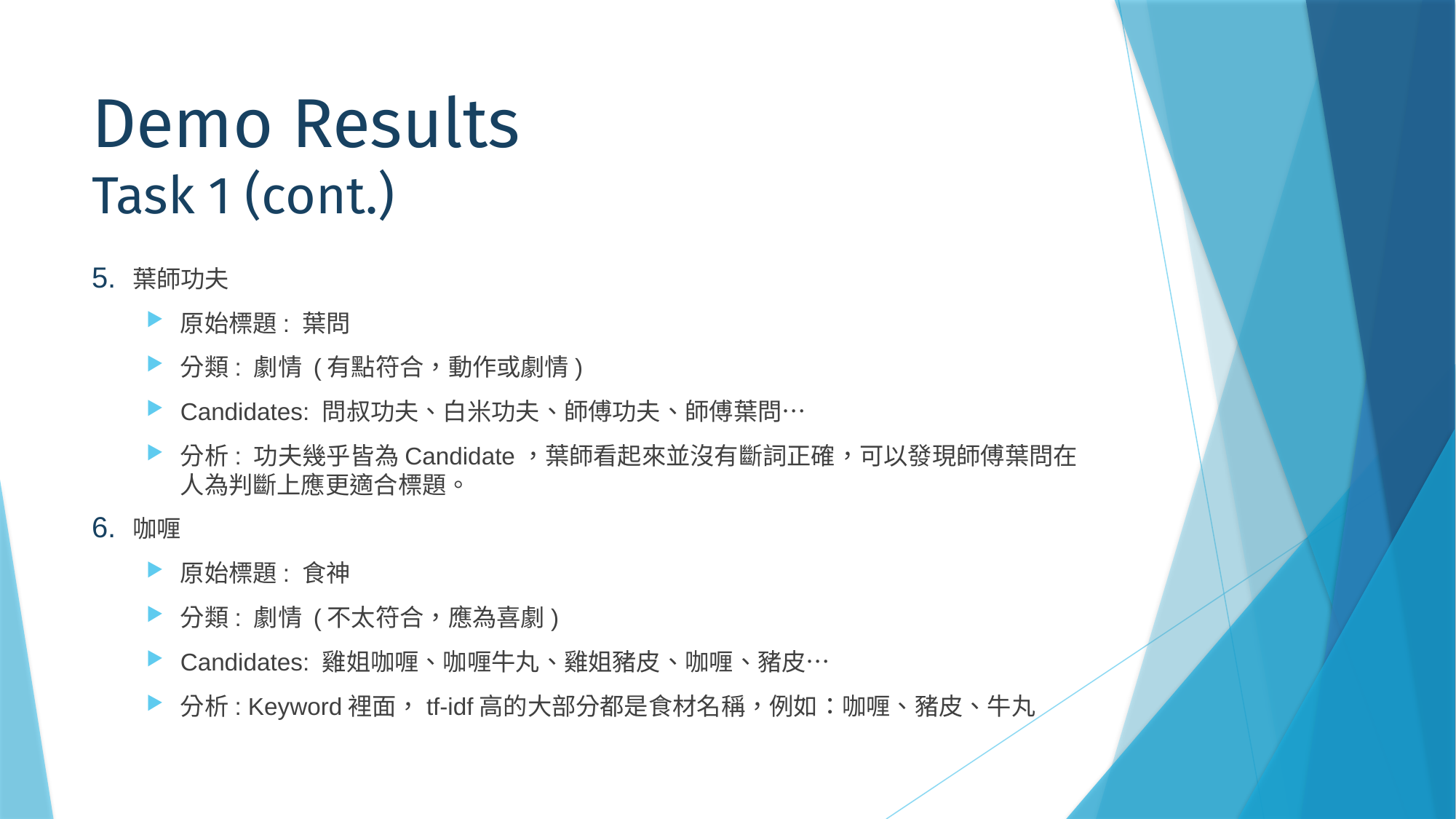

# Demo Results Task 1 (cont.)
葉師功夫
原始標題: 葉問
分類: 劇情 (有點符合，動作或劇情)
Candidates: 問叔功夫、白米功夫、師傅功夫、師傅葉問…
分析: 功夫幾乎皆為Candidate，葉師看起來並沒有斷詞正確，可以發現師傅葉問在人為判斷上應更適合標題。
咖喱
原始標題: 食神
分類: 劇情 (不太符合，應為喜劇)
Candidates: 雞姐咖喱、咖喱牛丸、雞姐豬皮、咖喱、豬皮…
分析: Keyword裡面，tf-idf高的大部分都是食材名稱，例如：咖喱、豬皮、牛丸